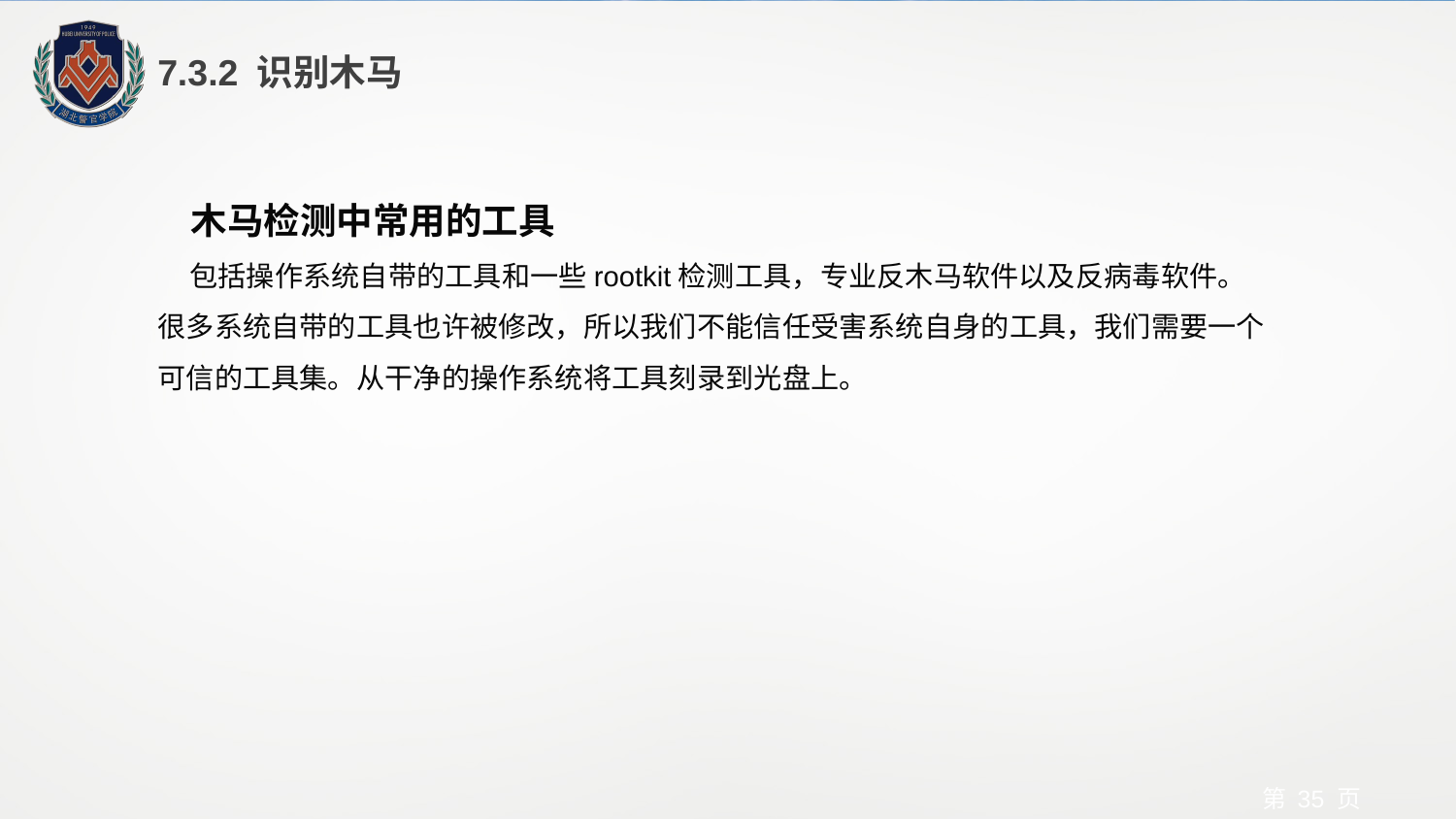

7.3.2 识别木马
   木马检测中常用的工具
    包括操作系统自带的工具和一些rootkit检测工具，专业反木马软件以及反病毒软件。很多系统自带的工具也许被修改，所以我们不能信任受害系统自身的工具，我们需要一个可信的工具集。从干净的操作系统将工具刻录到光盘上。